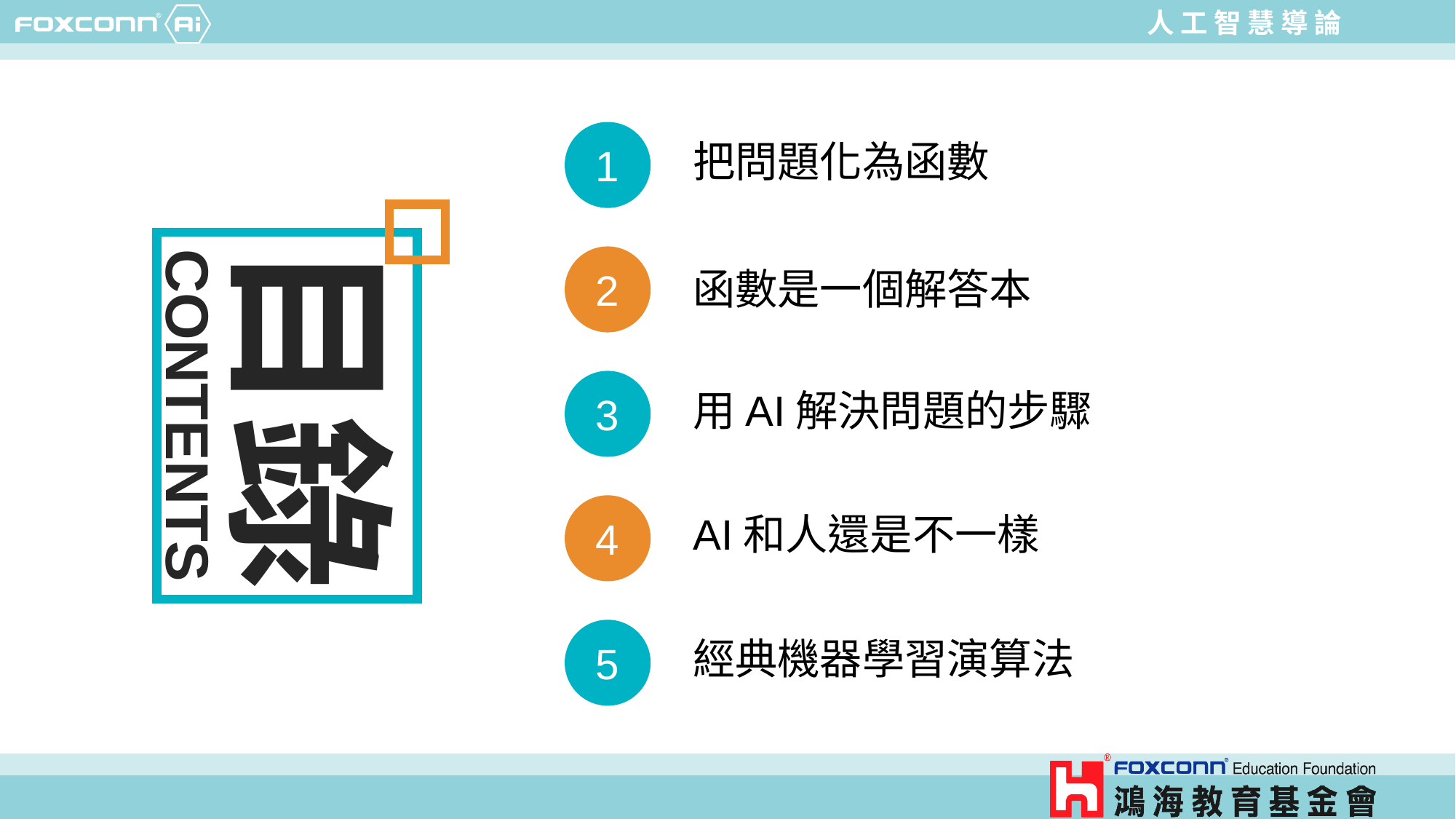

把問題化為函數
函數是一個解答本
用AI解決問題的步驟
AI和人還是不一樣
經典機器學習演算法